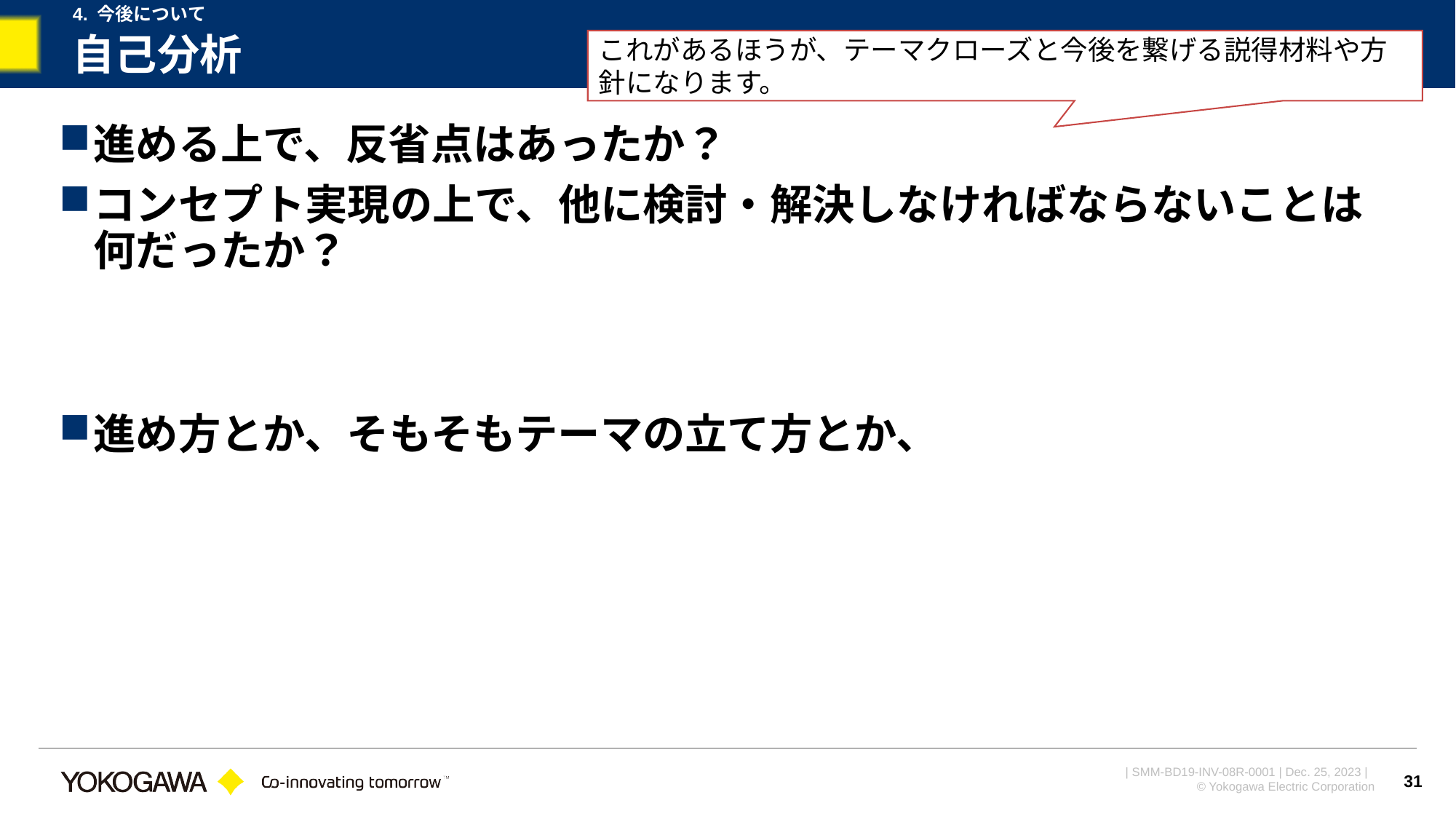

4. 今後について
# 自己分析
これがあるほうが、テーマクローズと今後を繋げる説得材料や方針になります。
進める上で、反省点はあったか？
コンセプト実現の上で、他に検討・解決しなければならないことは何だったか？

進め方とか、そもそもテーマの立て方とか、
31